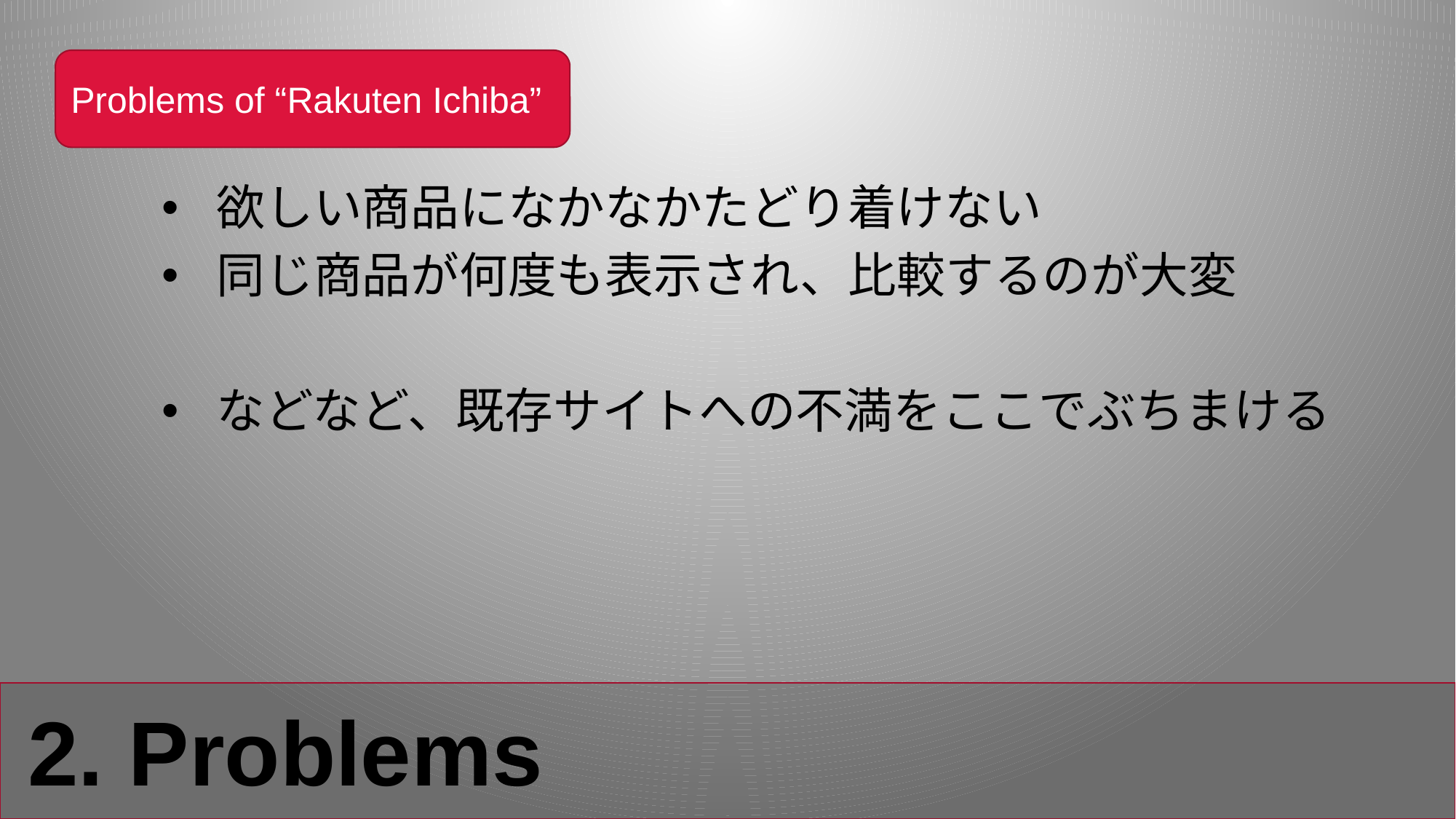

Problems of “Rakuten Ichiba”
欲しい商品になかなかたどり着けない
同じ商品が何度も表示され、比較するのが大変

などなど、既存サイトへの不満をここでぶちまける
# 2. Problems